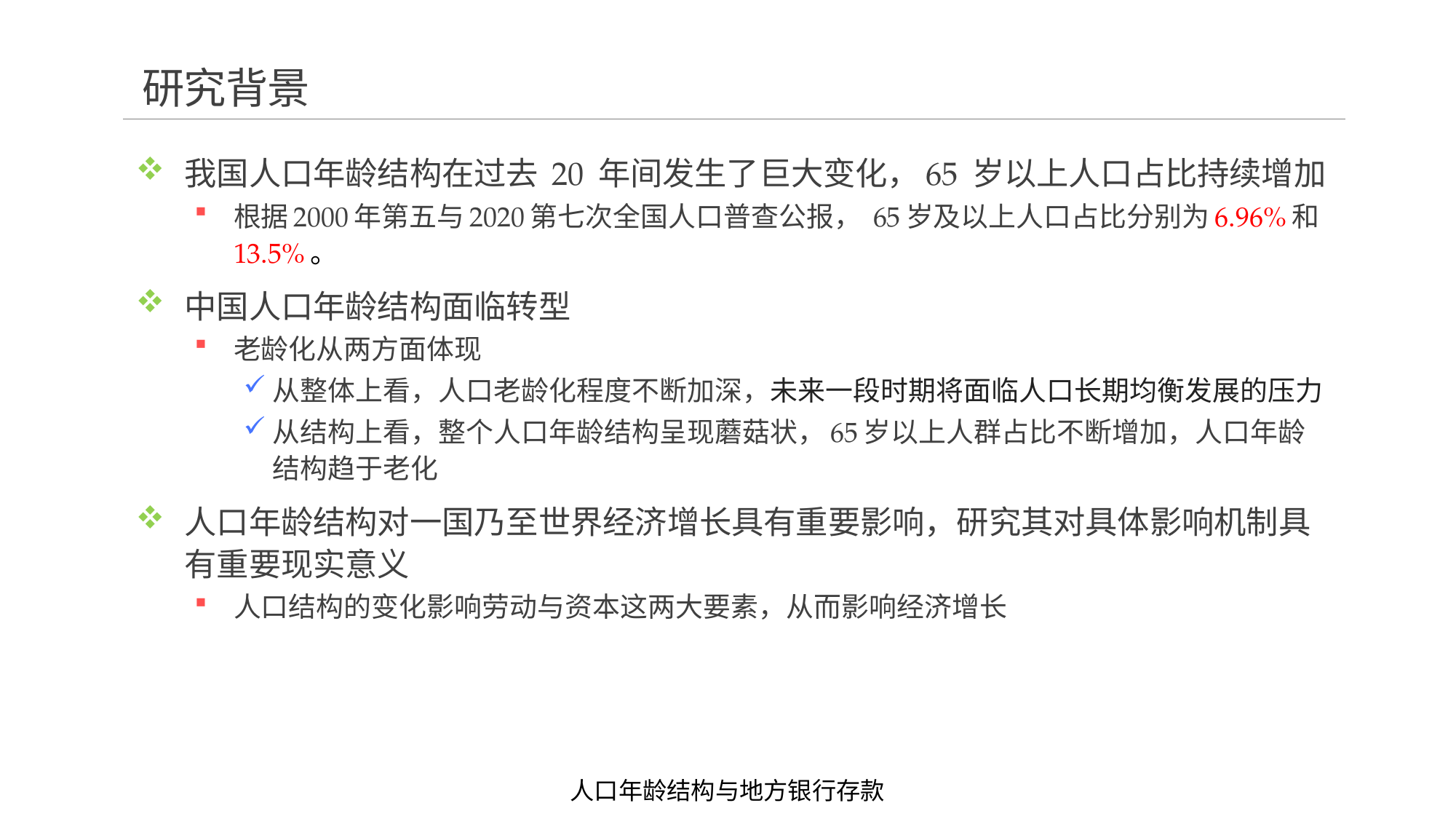

# 研究背景
我国人口年龄结构在过去 20 年间发生了巨大变化，65 岁以上人口占比持续增加
根据2000年第五与2020第七次全国人口普查公报， 65岁及以上人口占比分别为6.96%和13.5%。
中国人口年龄结构面临转型
老龄化从两方面体现
从整体上看，人口老龄化程度不断加深，未来一段时期将面临人口长期均衡发展的压力
从结构上看，整个人口年龄结构呈现蘑菇状，65岁以上人群占比不断增加，人口年龄结构趋于老化
人口年龄结构对一国乃至世界经济增长具有重要影响，研究其对具体影响机制具有重要现实意义
人口结构的变化影响劳动与资本这两大要素，从而影响经济增长

人口年龄结构与地方银行存款